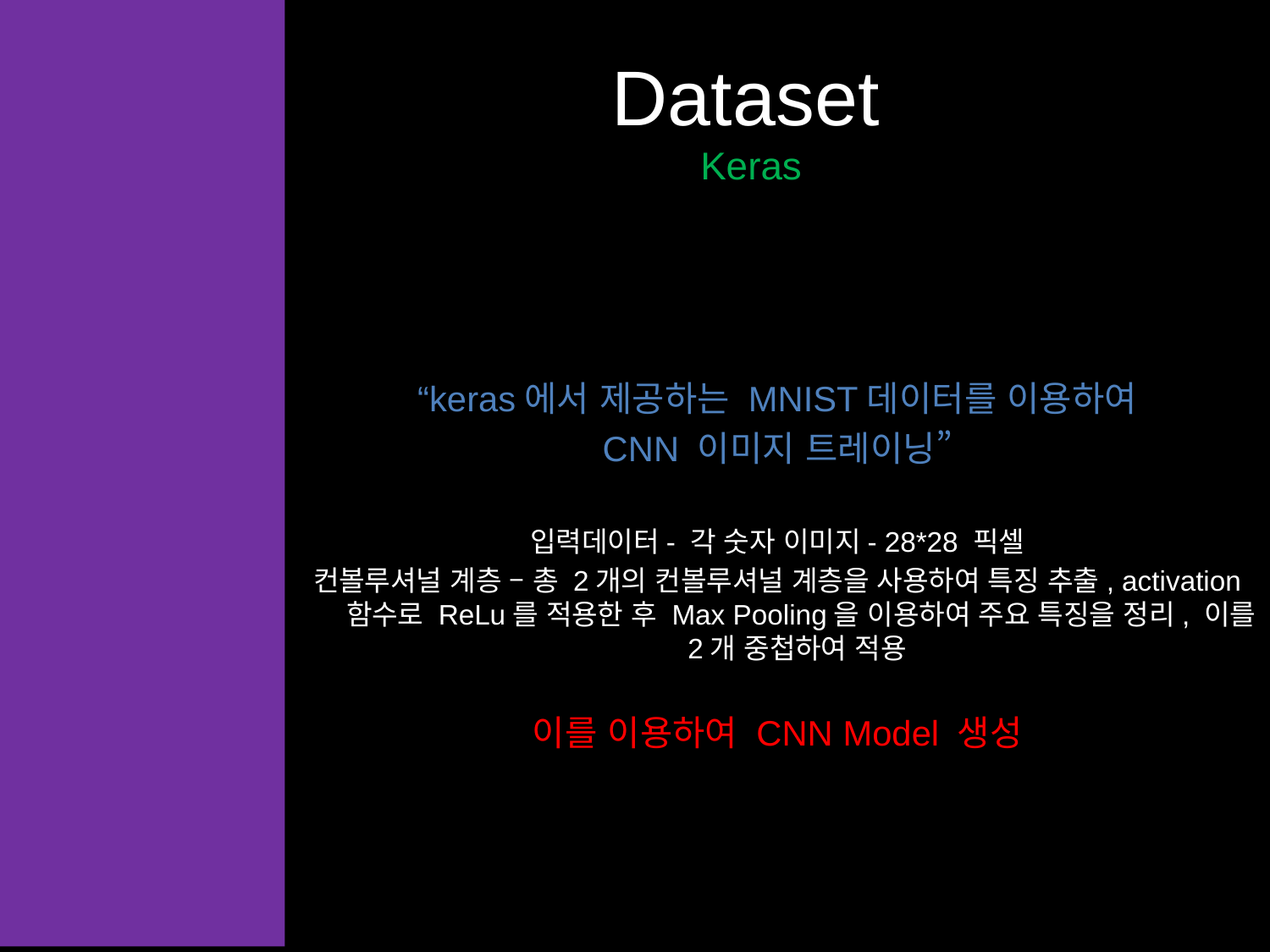

# Dataset Keras

“keras에서 제공하는 MNIST데이터를 이용하여
CNN 이미지 트레이닝”

입력데이터- 각 숫자 이미지- 28*28 픽셀
컨볼루셔널 계층 – 총 2개의 컨볼루셔널 계층을 사용하여 특징 추출, activation 함수로 ReLu를 적용한 후 Max Pooling을 이용하여 주요 특징을 정리, 이를 2개 중첩하여 적용

이를 이용하여 CNN Model 생성